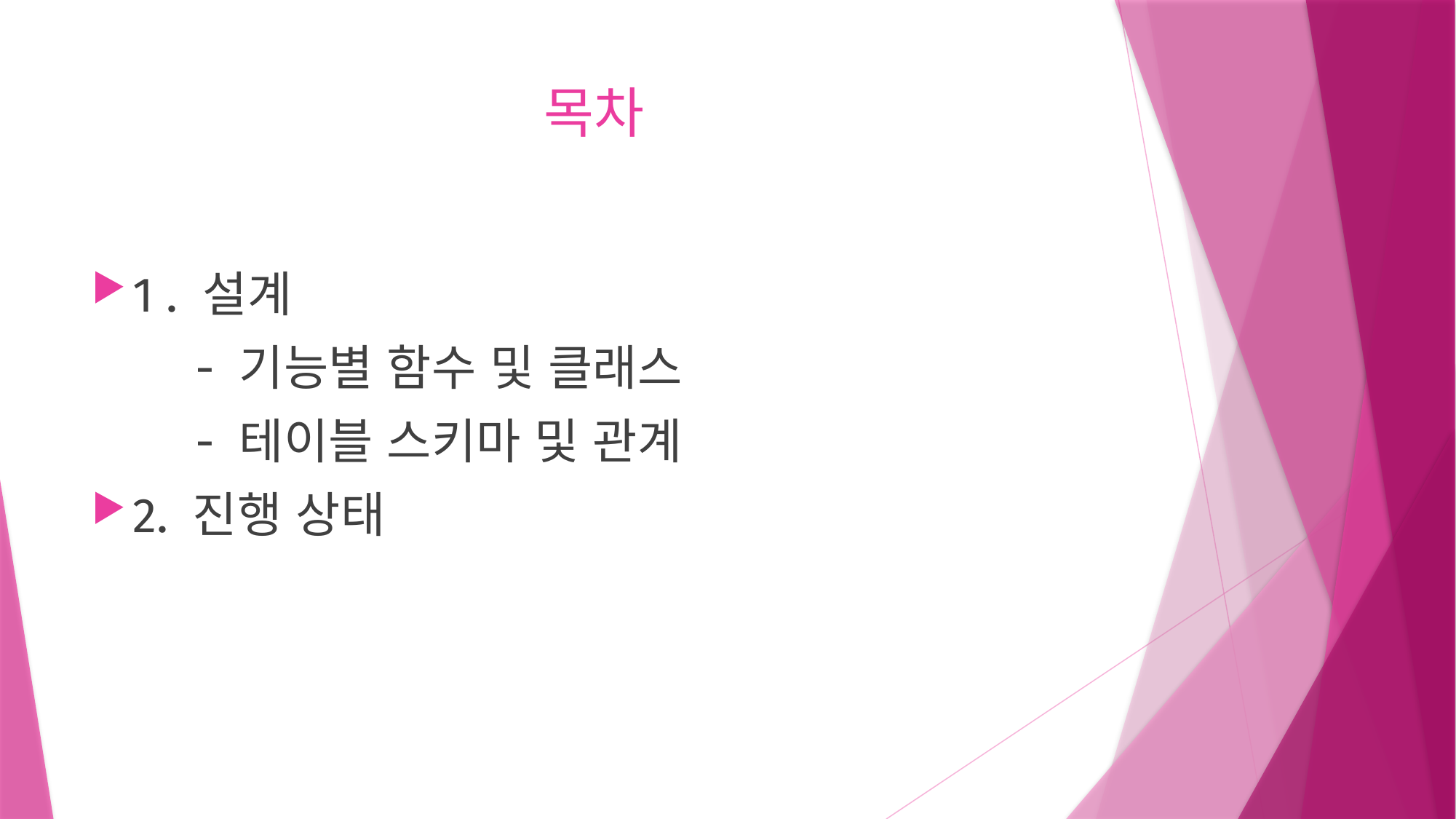

# 목차
1 . 설계
        - 기능별 함수 및 클래스
        - 테이블 스키마 및 관계
2. 진행 상태